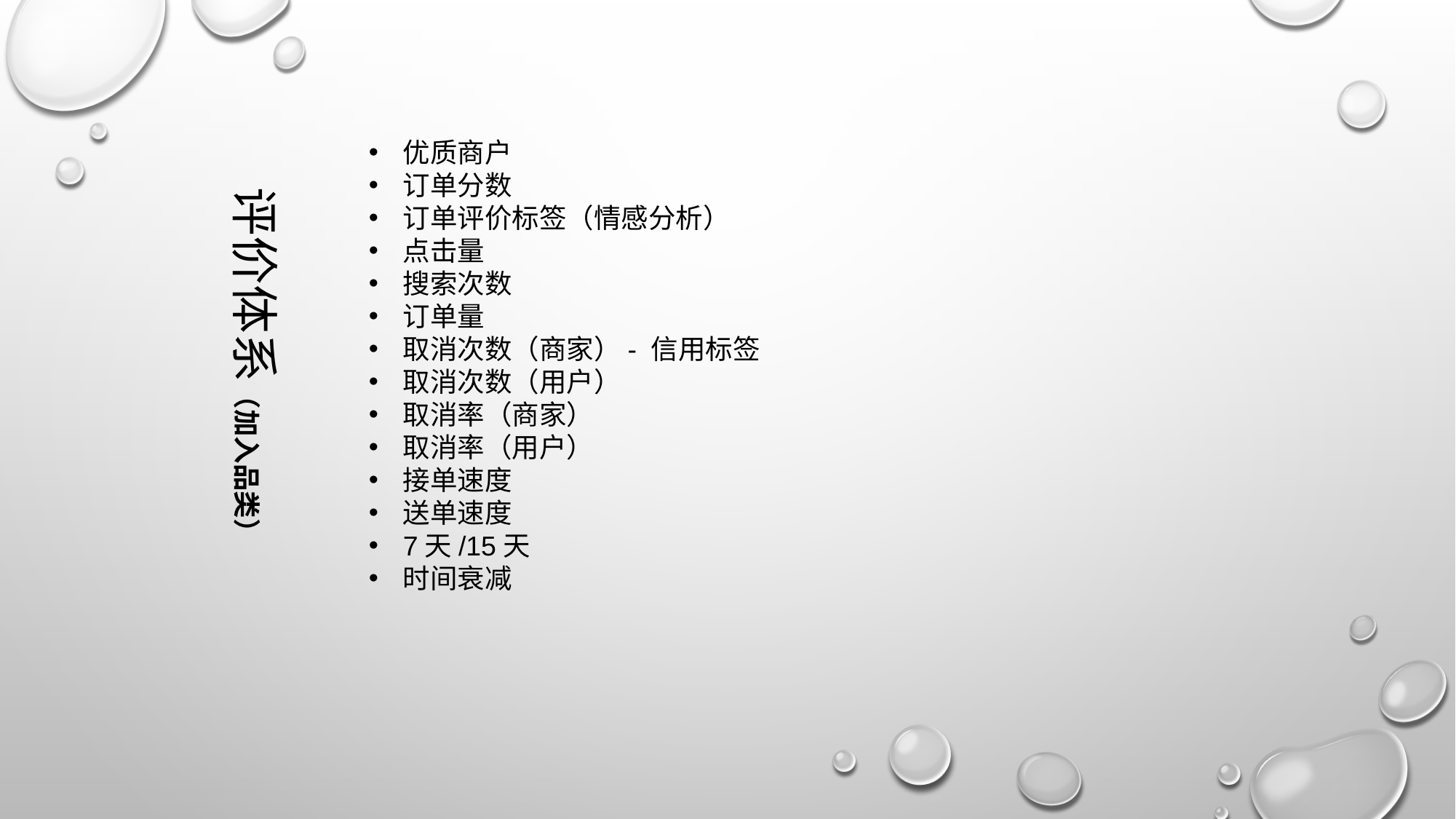

评价体系（加入品类）
优质商户
订单分数
订单评价标签（情感分析）
点击量
搜索次数
订单量
取消次数（商家）- 信用标签
取消次数（用户）
取消率（商家）
取消率（用户）
接单速度
送单速度
7天/15天
时间衰减